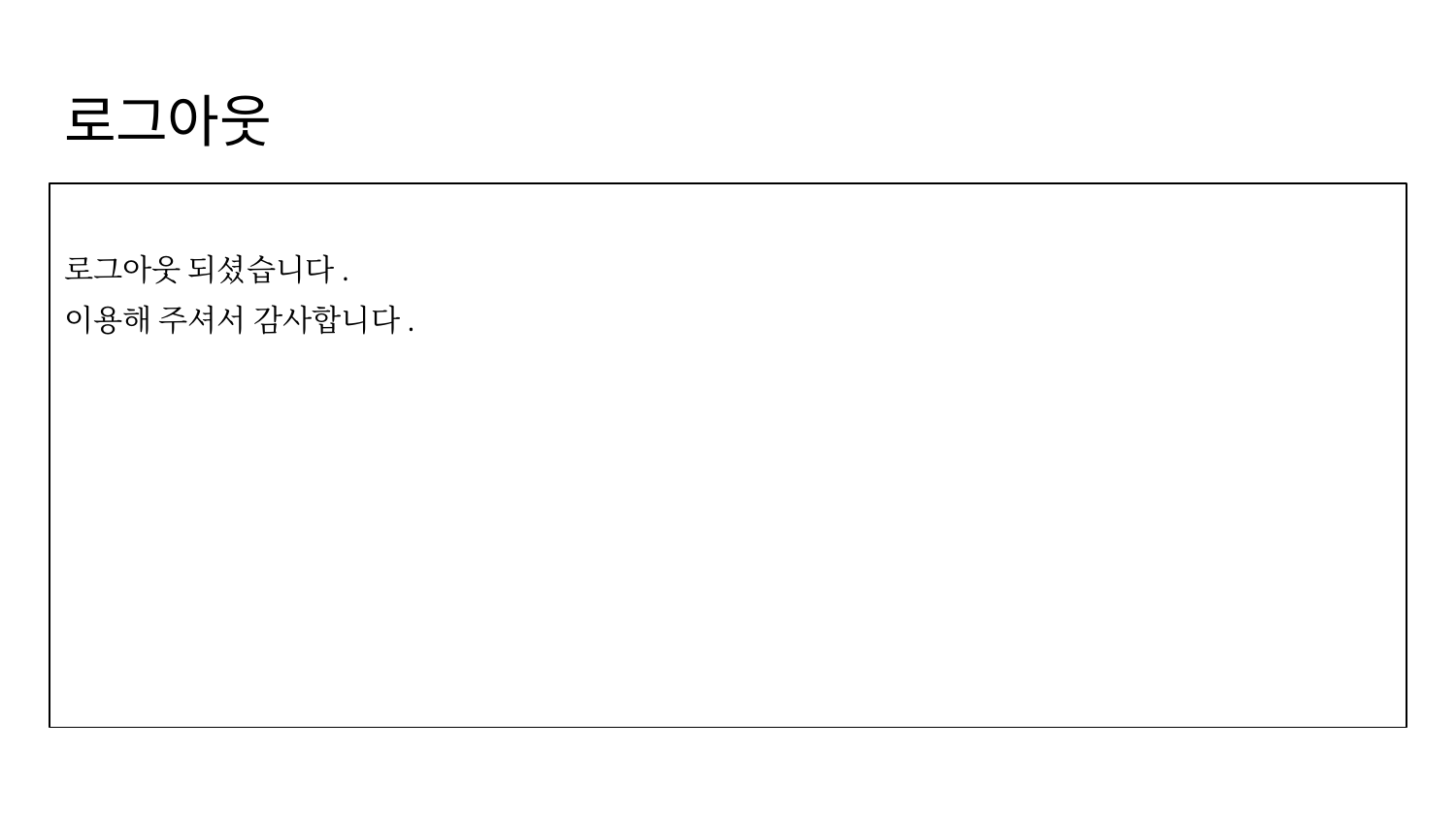

# 로그아웃

로그아웃 되셨습니다.
이용해 주셔서 감사합니다.